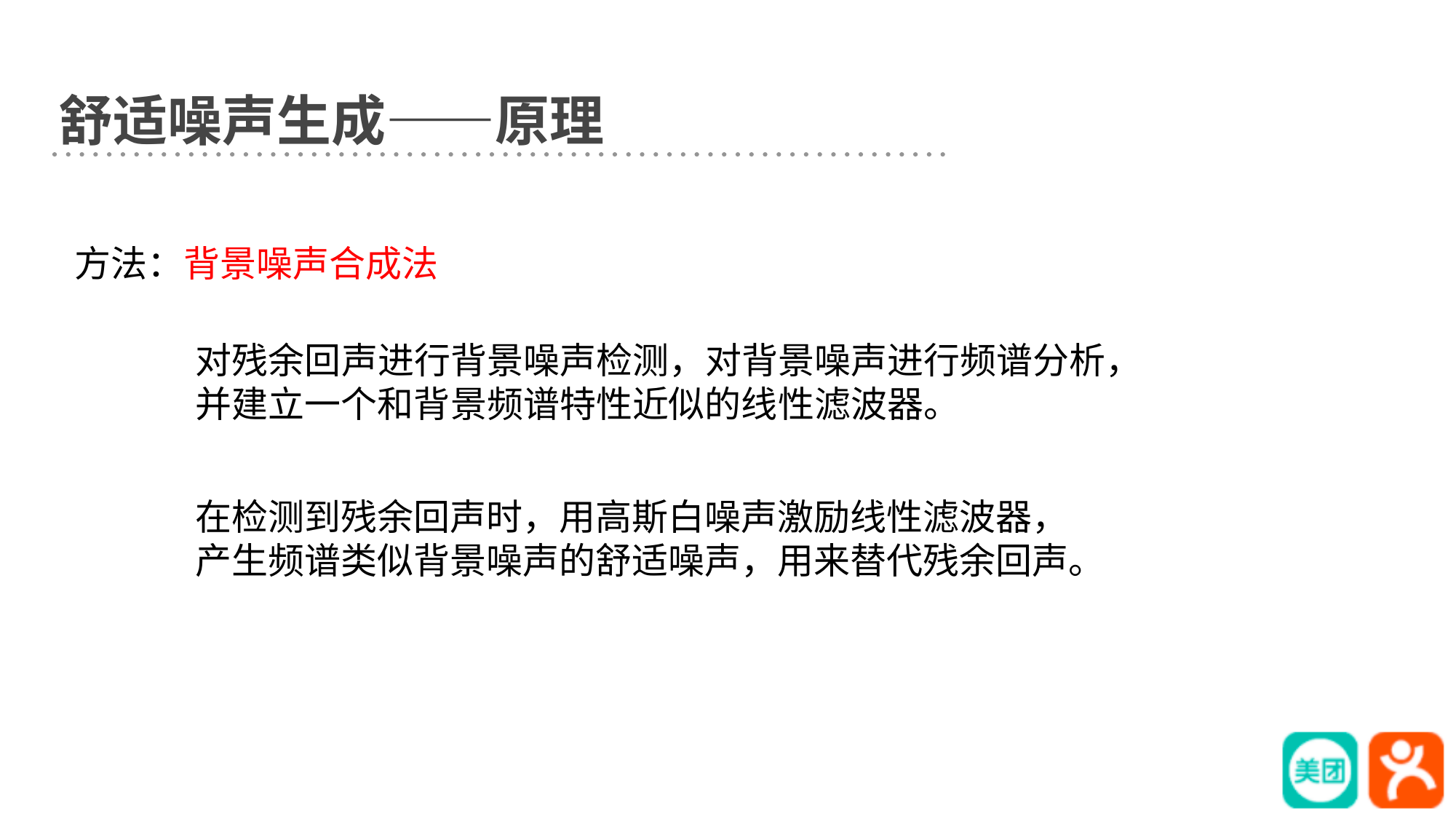

舒适噪声生成——原理

方法：背景噪声合成法
对残余回声进行背景噪声检测，对背景噪声进行频谱分析，
并建立一个和背景频谱特性近似的线性滤波器。
在检测到残余回声时，用高斯白噪声激励线性滤波器，
产生频谱类似背景噪声的舒适噪声，用来替代残余回声。